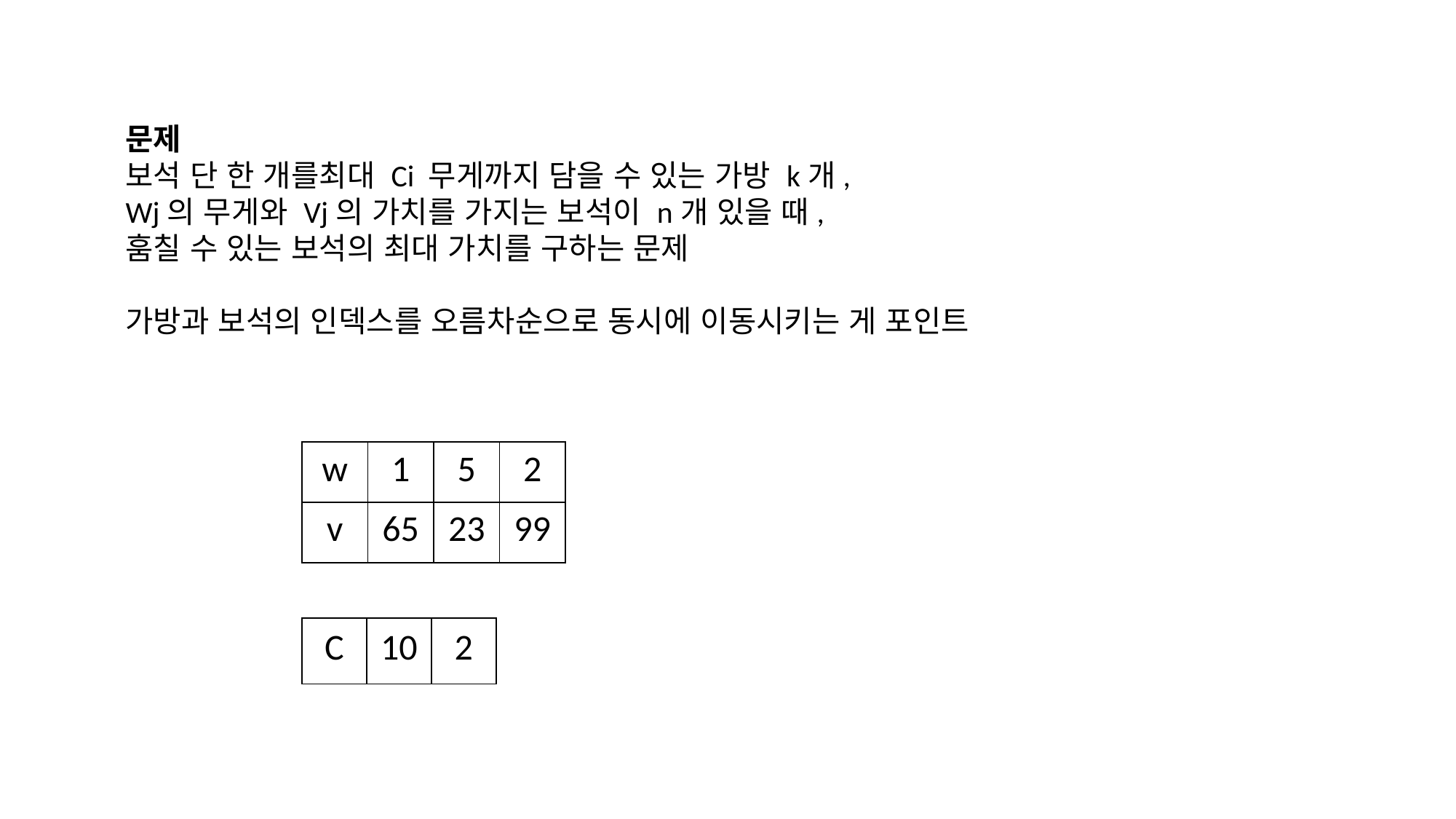

문제
보석 단 한 개를최대 Ci 무게까지 담을 수 있는 가방 k개,
Wj의 무게와 Vj의 가치를 가지는 보석이 n개 있을 때,
훔칠 수 있는 보석의 최대 가치를 구하는 문제

가방과 보석의 인덱스를 오름차순으로 동시에 이동시키는 게 포인트
| w | 1 | 5 | 2 |
| --- | --- | --- | --- |
| v | 65 | 23 | 99 |
| C | 10 | 2 |
| --- | --- | --- |